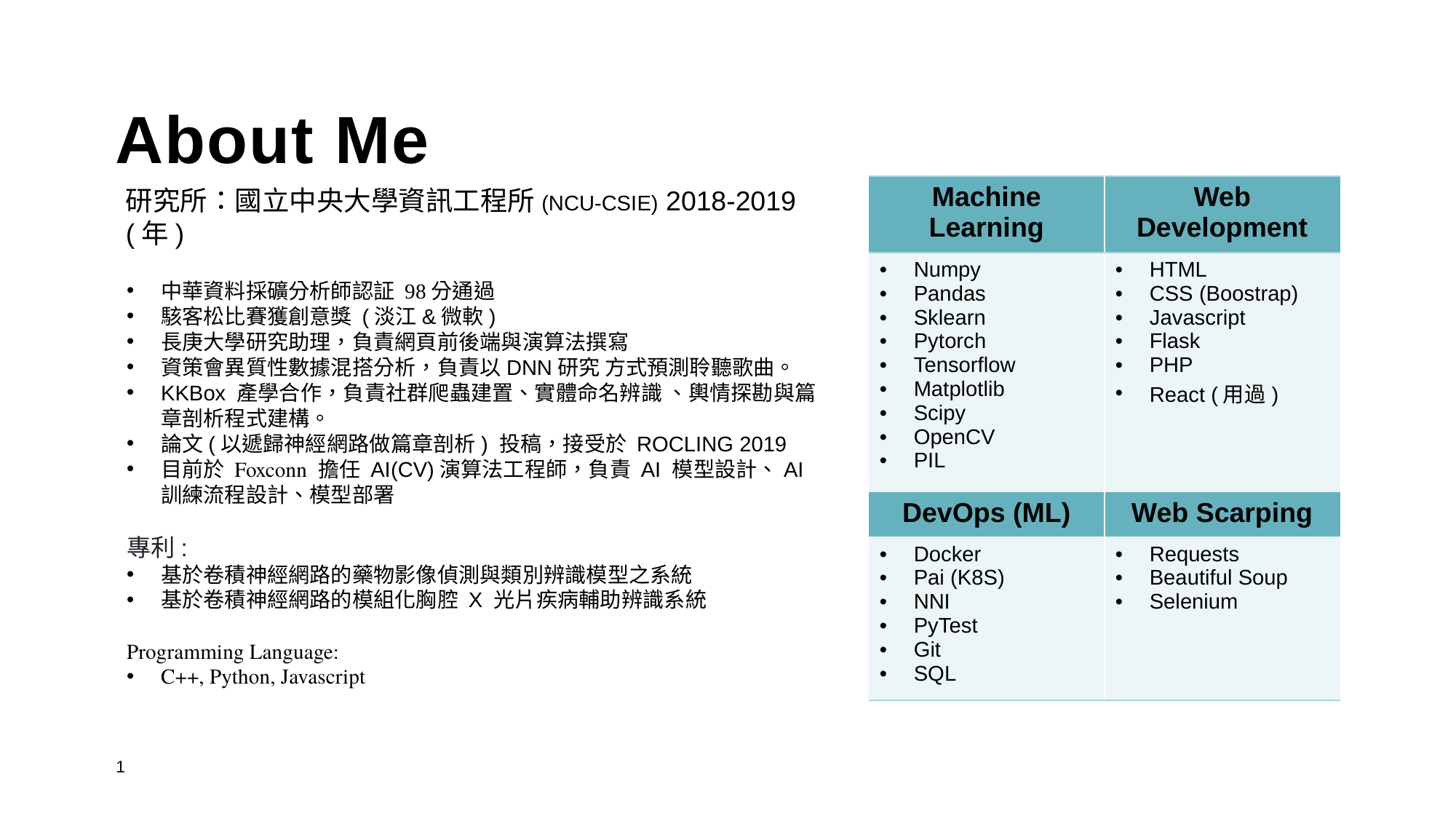

# About Me
| Machine Learning | Web Development |
| --- | --- |
| Numpy Pandas Sklearn Pytorch Tensorflow Matplotlib Scipy OpenCV PIL | HTML CSS (Boostrap) Javascript Flask PHP React (用過) |
| DevOps (ML) | Web Scarping |
| Docker Pai (K8S) NNI PyTest Git SQL | Requests Beautiful Soup Selenium |
研究所：國立中央大學資訊工程所(NCU-CSIE) 2018-2019 (年)
中華資料採礦分析師認証 98分通過
駭客松比賽獲創意獎 (淡江&微軟)
長庚大學研究助理，負責網頁前後端與演算法撰寫
資策會異質性數據混搭分析，負責以DNN研究 方式預測聆聽歌曲。
KKBox 產學合作，負責社群爬蟲建置、實體命名辨識 、輿情探勘與篇章剖析程式建構。
論文(以遞歸神經網路做篇章剖析) 投稿，接受於 ROCLING 2019
目前於 Foxconn 擔任 AI(CV)演算法工程師，負責 AI 模型設計、AI 訓練流程設計、模型部署

專利:
基於卷積神經網路的藥物影像偵測與類別辨識模型之系統
基於卷積神經網路的模組化胸腔 X 光片疾病輔助辨識系統

Programming Language:
C++, Python, Javascript

1